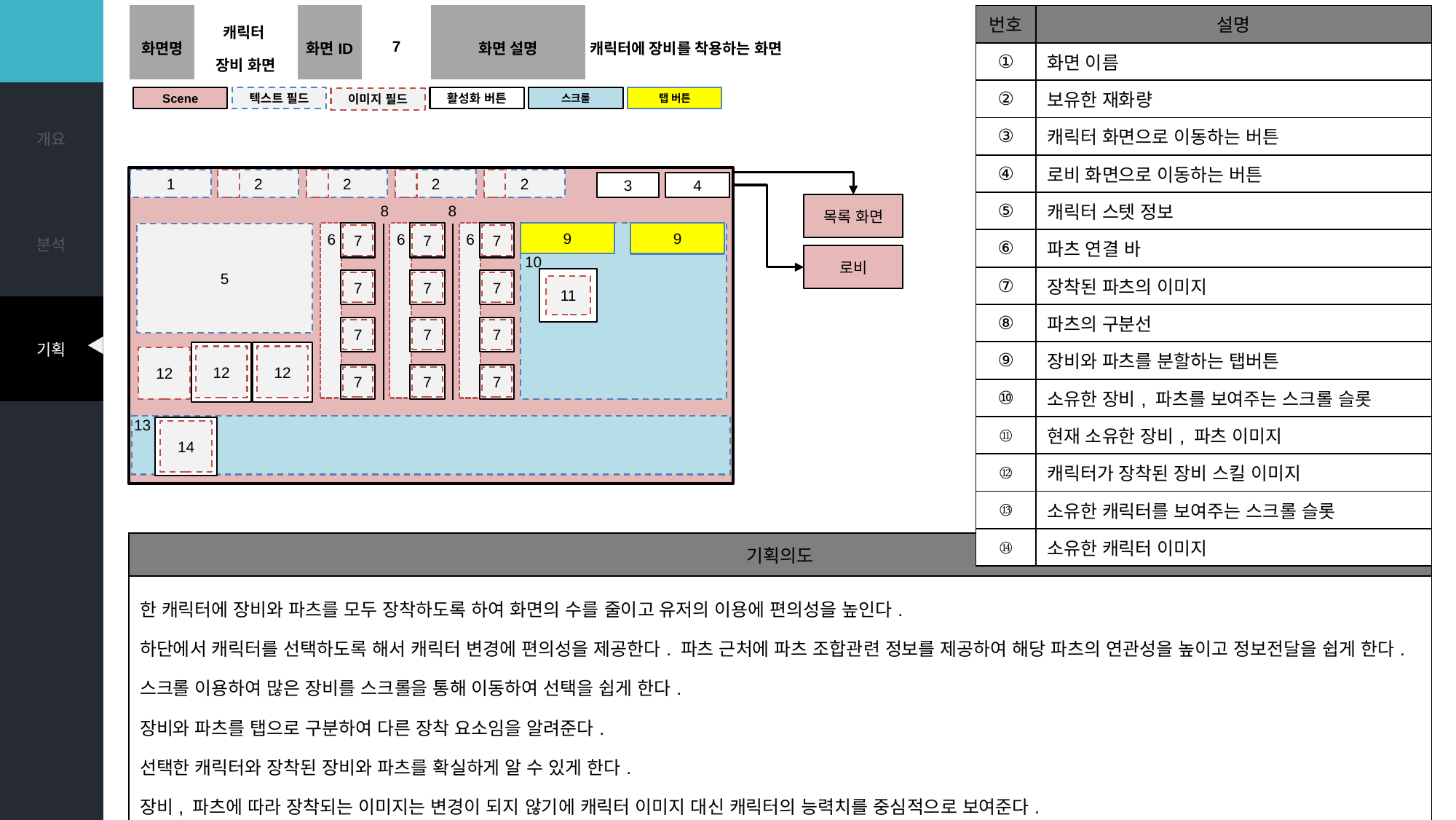

| 화면명 | 캐릭터 장비 화면 | 화면ID | 7 | 화면 설명 | 캐릭터에 장비를 착용하는 화면 |
| --- | --- | --- | --- | --- | --- |
| 번호 | 설명 |
| --- | --- |
| ① | 화면 이름 |
| ② | 보유한 재화량 |
| ③ | 캐릭터 화면으로 이동하는 버튼 |
| ④ | 로비 화면으로 이동하는 버튼 |
| ⑤ | 캐릭터 스텟 정보 |
| ⑥ | 파츠 연결 바 |
| ⑦ | 장착된 파츠의 이미지 |
| ⑧ | 파츠의 구분선 |
| ⑨ | 장비와 파츠를 분할하는 탭버튼 |
| ⑩ | 소유한 장비, 파츠를 보여주는 스크롤 슬롯 |
| ⑪ | 현재 소유한 장비, 파츠 이미지 |
| ⑫ | 캐릭터가 장착된 장비 스킬 이미지 |
| ⑬ | 소유한 캐릭터를 보여주는 스크롤 슬롯 |
| ⑭ | 소유한 캐릭터 이미지 |
스크롤
탭 버튼

1
2

2

2

2

3
4
8
8

6

7

7

7

7

6

7

7

7

7

6

7

7

7

7

9
9
5
10

11

12

12
12

13
4
14
목록 화면
로비
| 기획의도 |
| --- |
| 한 캐릭터에 장비와 파츠를 모두 장착하도록 하여 화면의 수를 줄이고 유저의 이용에 편의성을 높인다. 하단에서 캐릭터를 선택하도록 해서 캐릭터 변경에 편의성을 제공한다. 파츠 근처에 파츠 조합관련 정보를 제공하여 해당 파츠의 연관성을 높이고 정보전달을 쉽게 한다. 스크롤 이용하여 많은 장비를 스크롤을 통해 이동하여 선택을 쉽게 한다. 장비와 파츠를 탭으로 구분하여 다른 장착 요소임을 알려준다. 선택한 캐릭터와 장착된 장비와 파츠를 확실하게 알 수 있게 한다. 장비, 파츠에 따라 장착되는 이미지는 변경이 되지 않기에 캐릭터 이미지 대신 캐릭터의 능력치를 중심적으로 보여준다. |